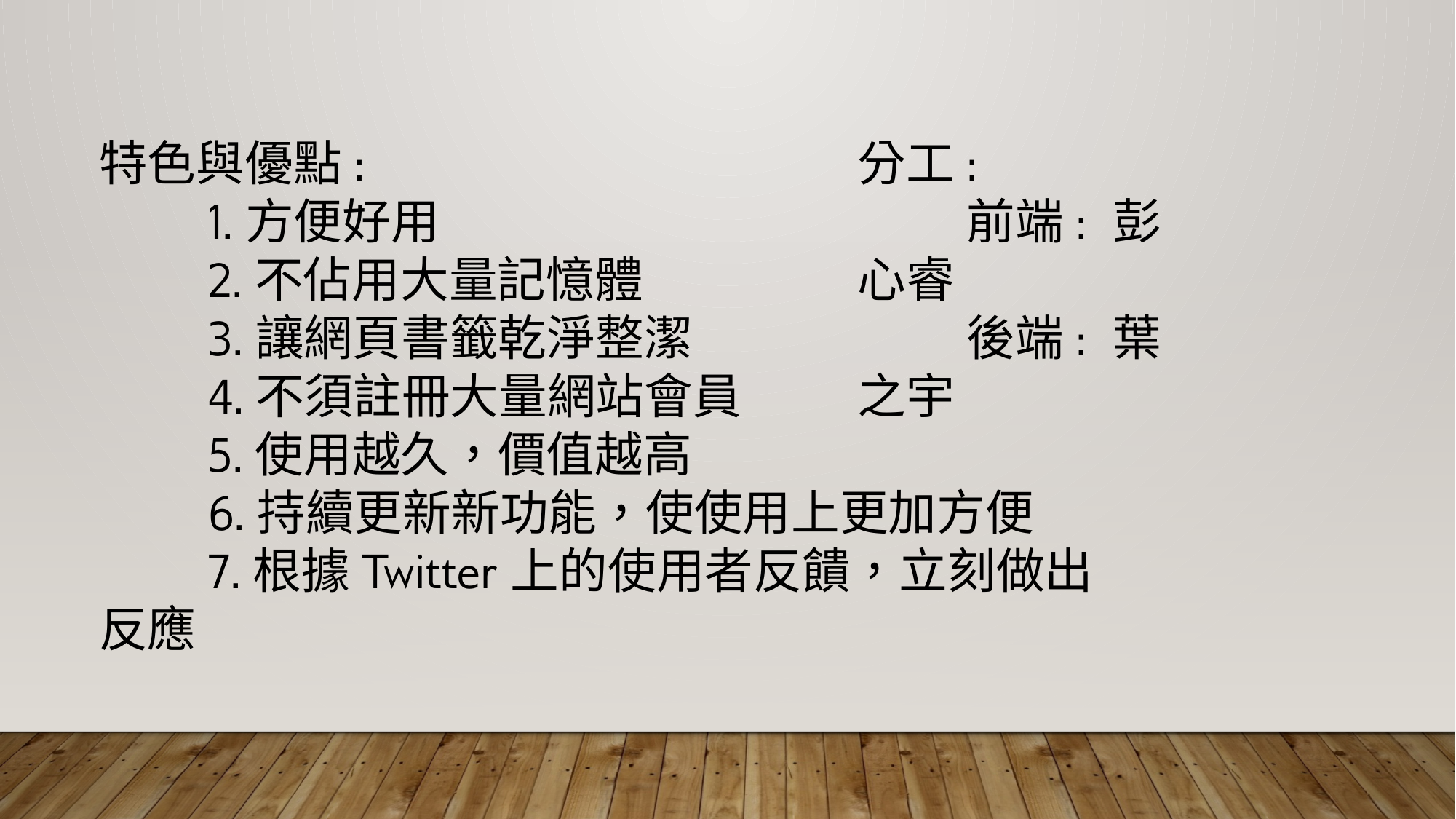

特色與優點:
	1.方便好用
	2.不佔用大量記憶體
	3.讓網頁書籤乾淨整潔
	4.不須註冊大量網站會員
	5.使用越久，價值越高
	6.持續更新新功能，使使用上更加方便
	7.根據Twitter上的使用者反饋，立刻做出反應
分工:
	前端: 彭心睿
	後端: 葉之宇